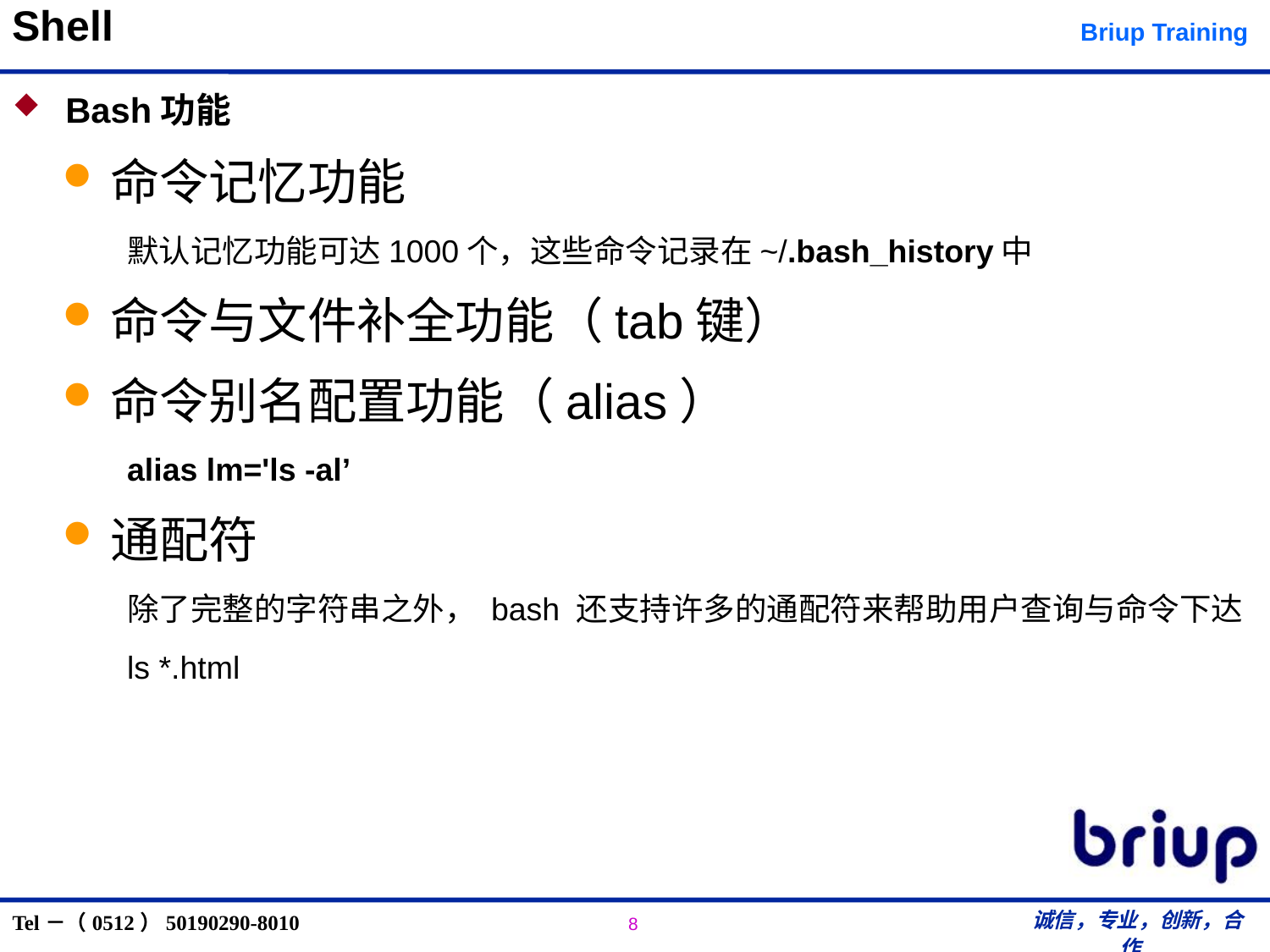

# Shell
Bash功能
命令记忆功能
默认记忆功能可达1000个，这些命令记录在~/.bash_history中
命令与文件补全功能（tab键）
命令别名配置功能（alias）
alias lm='ls -al’
通配符
除了完整的字符串之外， bash 还支持许多的通配符来帮助用户查询与命令下达
ls *.html